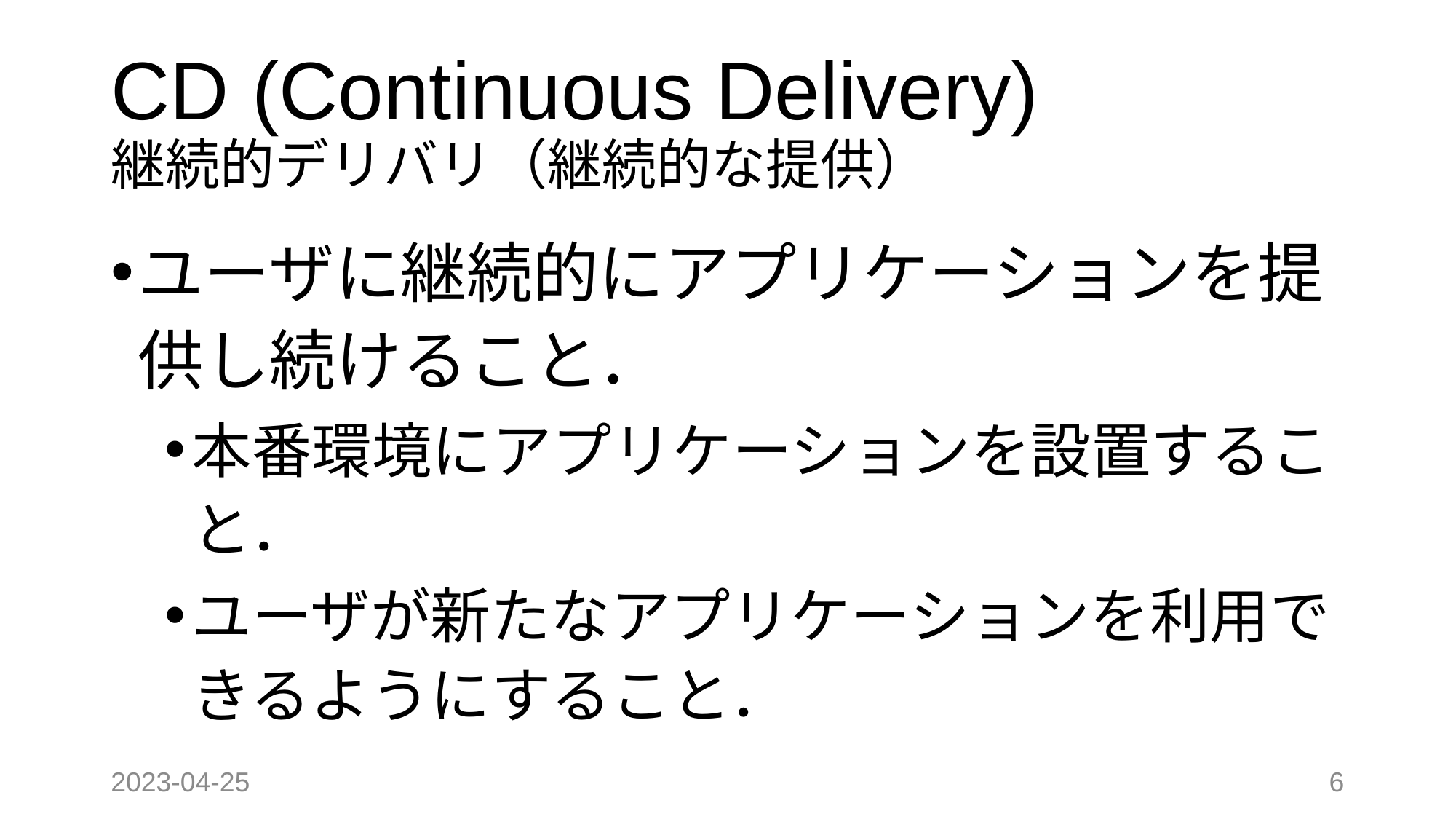

# CD (Continuous Delivery) 継続的デリバリ（継続的な提供）
ユーザに継続的にアプリケーションを提供し続けること．
本番環境にアプリケーションを設置すること．
ユーザが新たなアプリケーションを利用できるようにすること．
2023-04-25
6